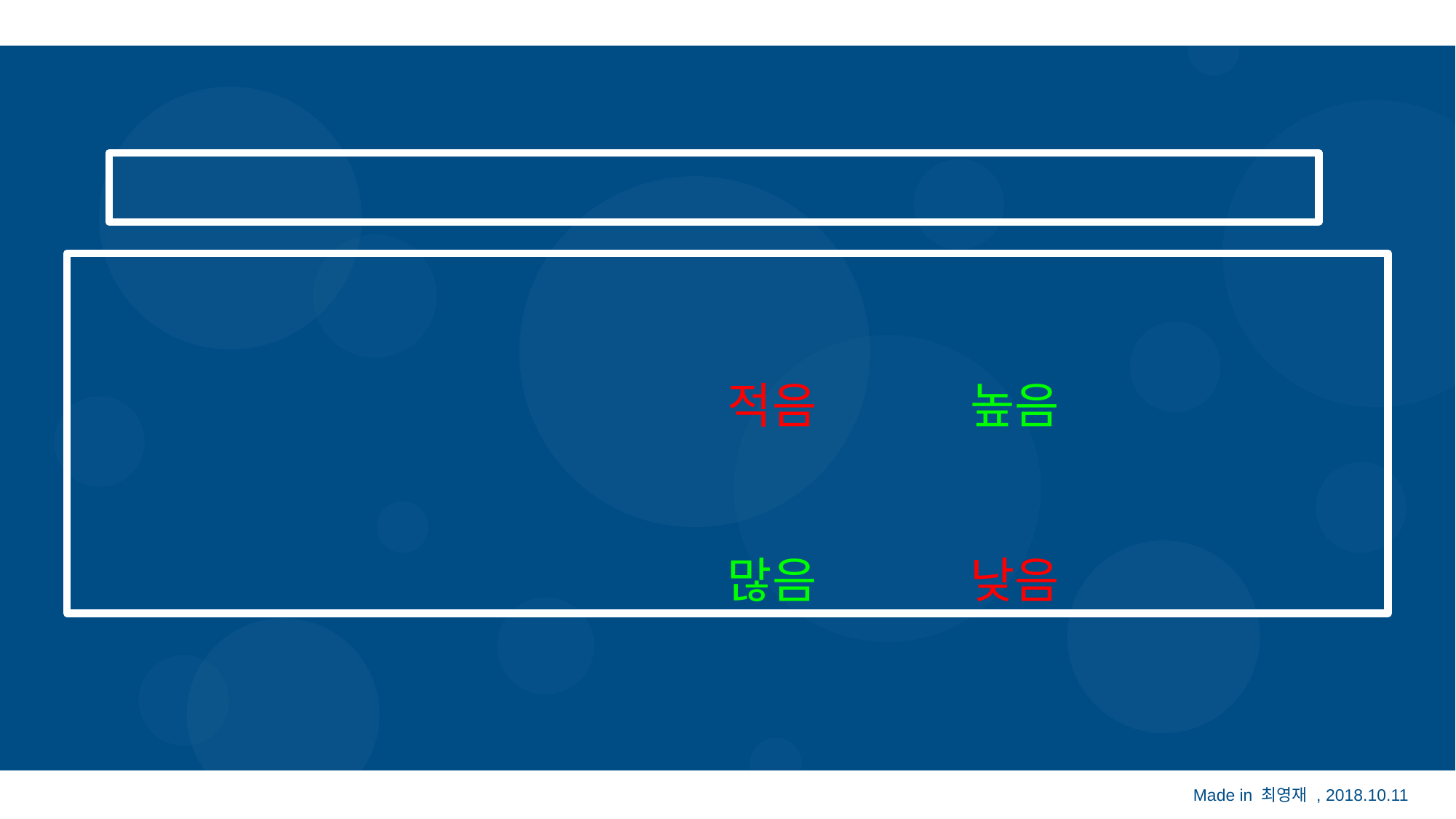

.
01. Subject
왜 주관적인 알고리즘을 사용할 수밖에 없는지?
Ex) 12:00:00 ~ 12:00:30 “자구설” 20번
    12:00:30 ~ 12:01:00 “자구설” 500번
	1분동안 자구설의 검색 수 적음, 비율 높음
	12:01:00 ~ 12:01:30 “파이팅” 600번	12:01:30 ~ 12:02:00 “파이팅” 1200번
	1분동안 파이팅의 검색 수 많음, 비율 낮음
Made in 최영재 , 2018.10.11